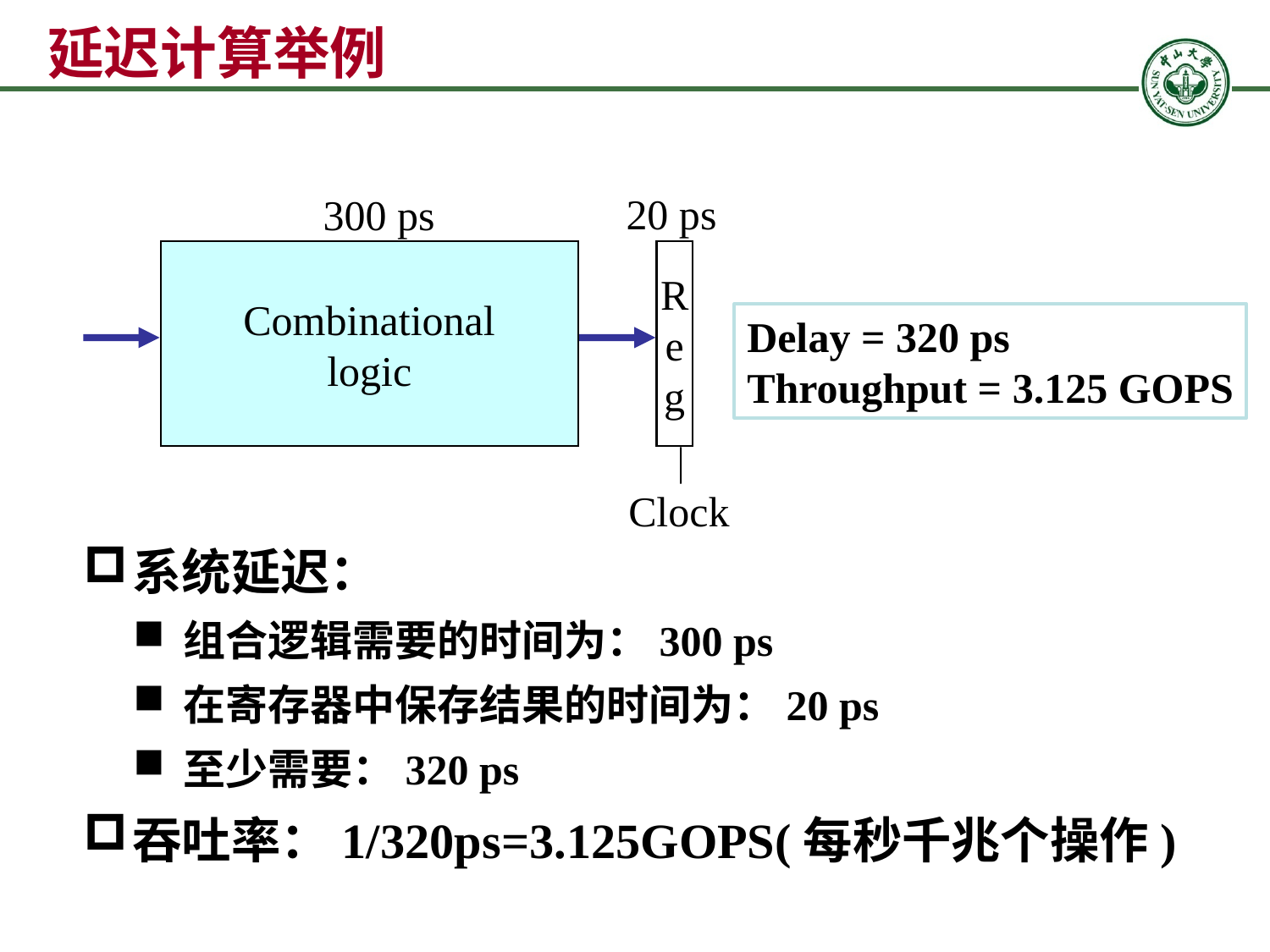

# 延迟计算举例
20 ps
300 ps
Combinational
logic
R
e
g
Delay = 320 ps
Throughput = 3.125 GOPS

Clock
系统延迟：
组合逻辑需要的时间为：300 ps
在寄存器中保存结果的时间为：20 ps
至少需要：320 ps
吞吐率：1/320ps=3.125GOPS(每秒千兆个操作)